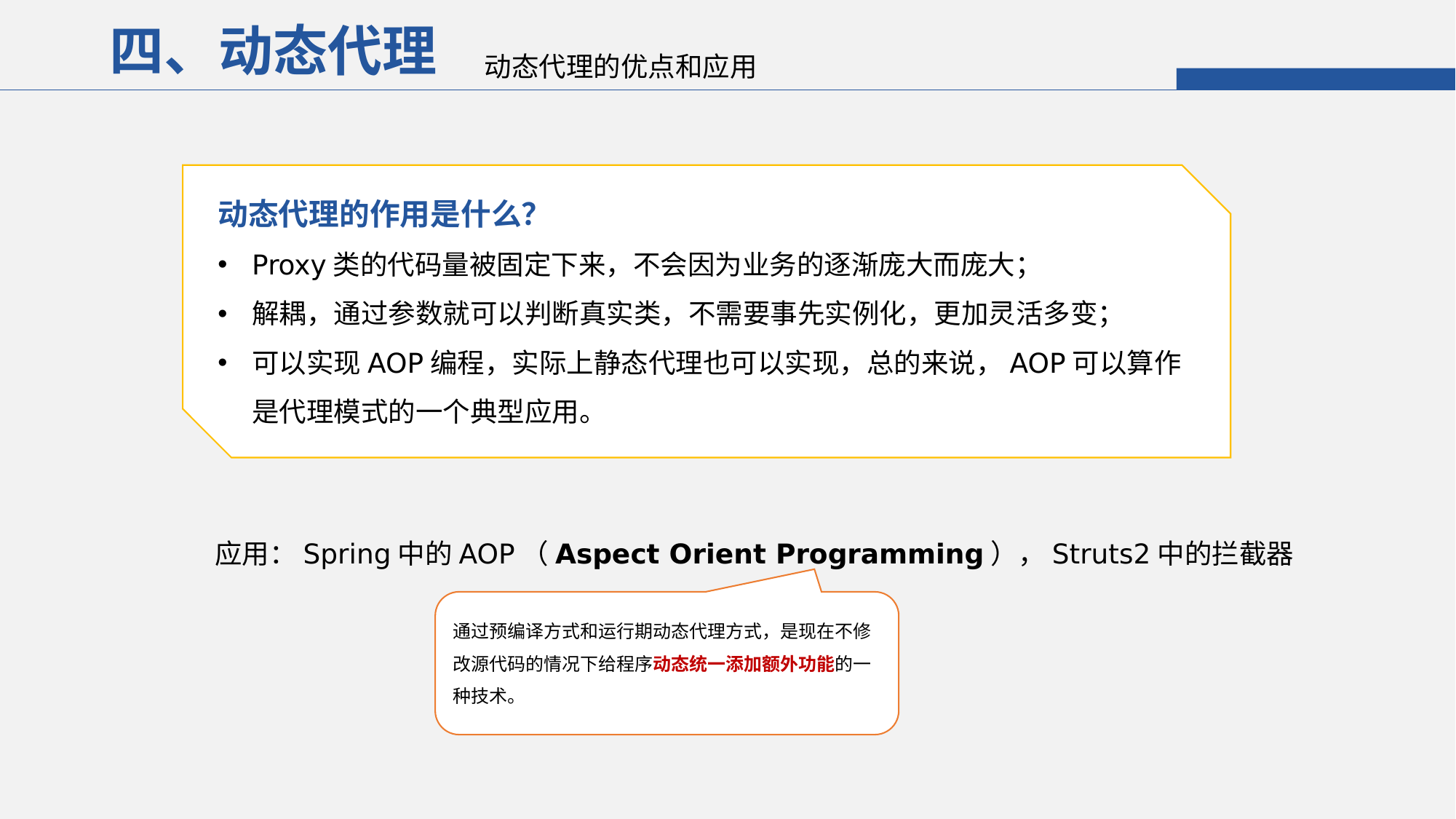

四、动态代理
动态代理的优点和应用
动态代理的作用是什么？
Proxy类的代码量被固定下来，不会因为业务的逐渐庞大而庞大；
解耦，通过参数就可以判断真实类，不需要事先实例化，更加灵活多变；
可以实现AOP编程，实际上静态代理也可以实现，总的来说，AOP可以算作是代理模式的一个典型应用。
应用：Spring中的AOP（Aspect Orient Programming），Struts2中的拦截器

通过预编译方式和运行期动态代理方式，是现在不修改源代码的情况下给程序动态统一添加额外功能的一种技术。